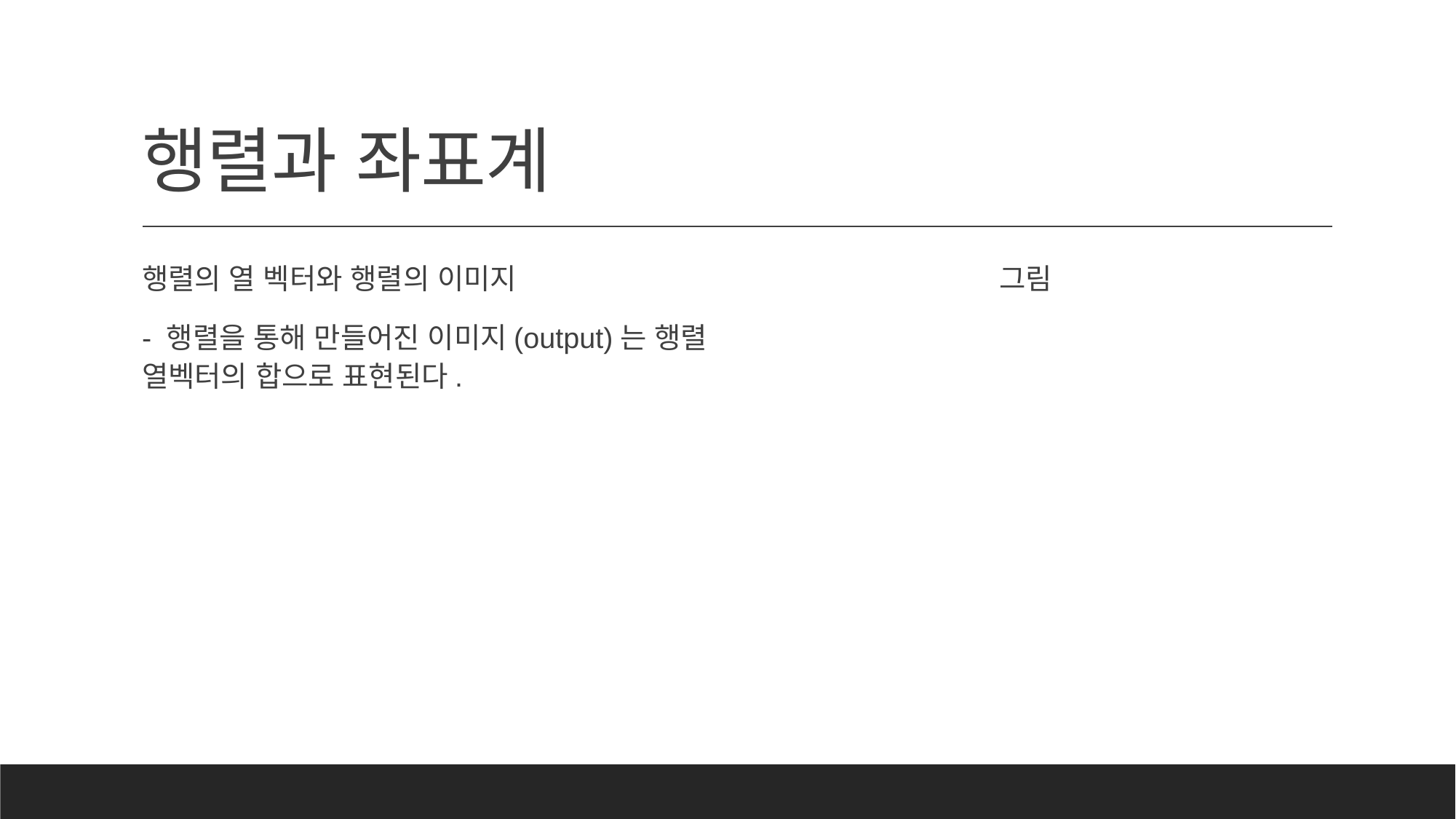

# 행렬과 좌표계
행렬의 열 벡터와 행렬의 이미지
- 행렬을 통해 만들어진 이미지(output)는 행렬 열벡터의 합으로 표현된다.

그림